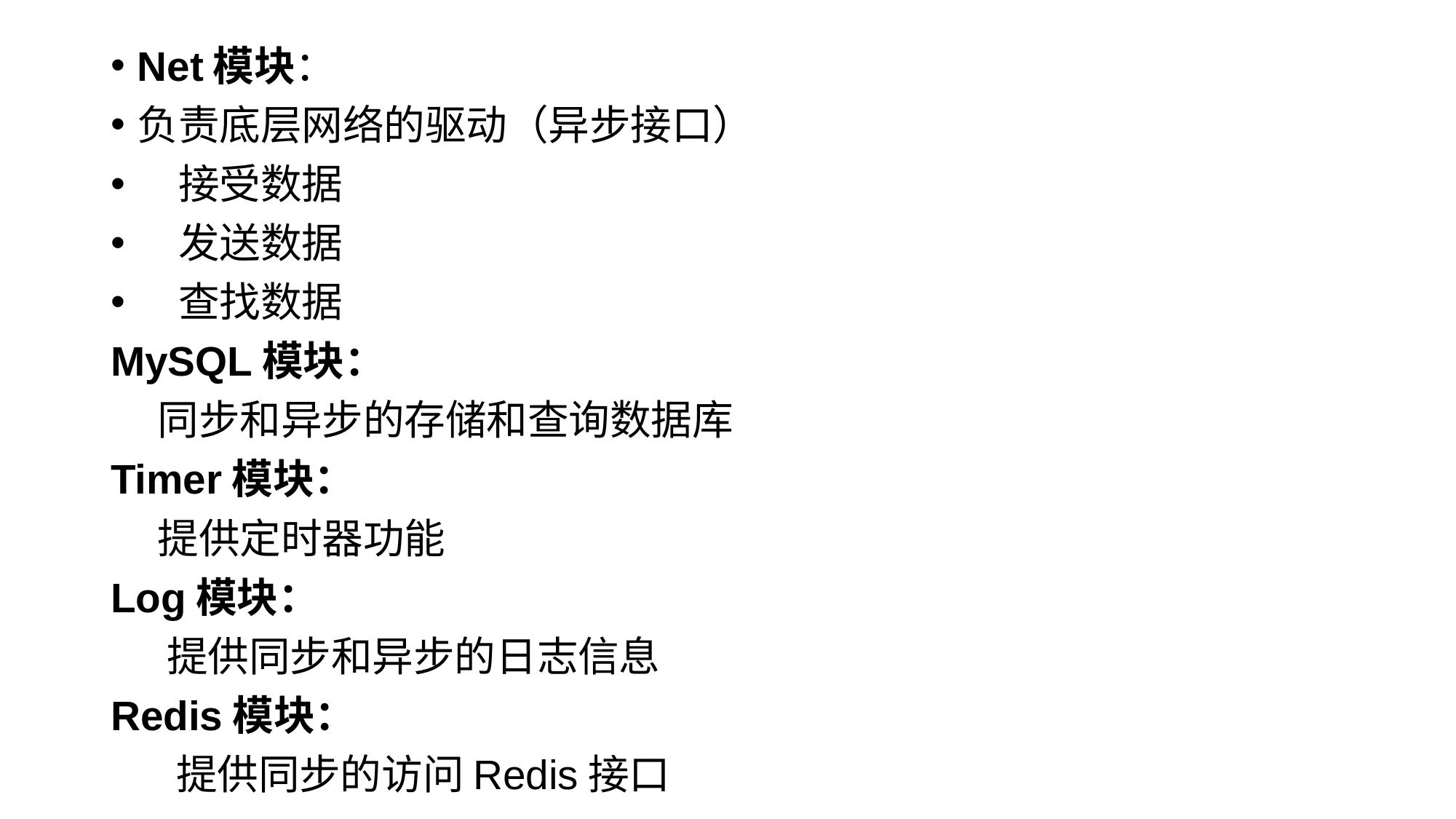

Net模块：
负责底层网络的驱动（异步接口）
　接受数据
　发送数据
　查找数据
MySQL模块：
    同步和异步的存储和查询数据库
Timer模块：
    提供定时器功能
Log模块：
     提供同步和异步的日志信息
Redis模块：
      提供同步的访问Redis接口